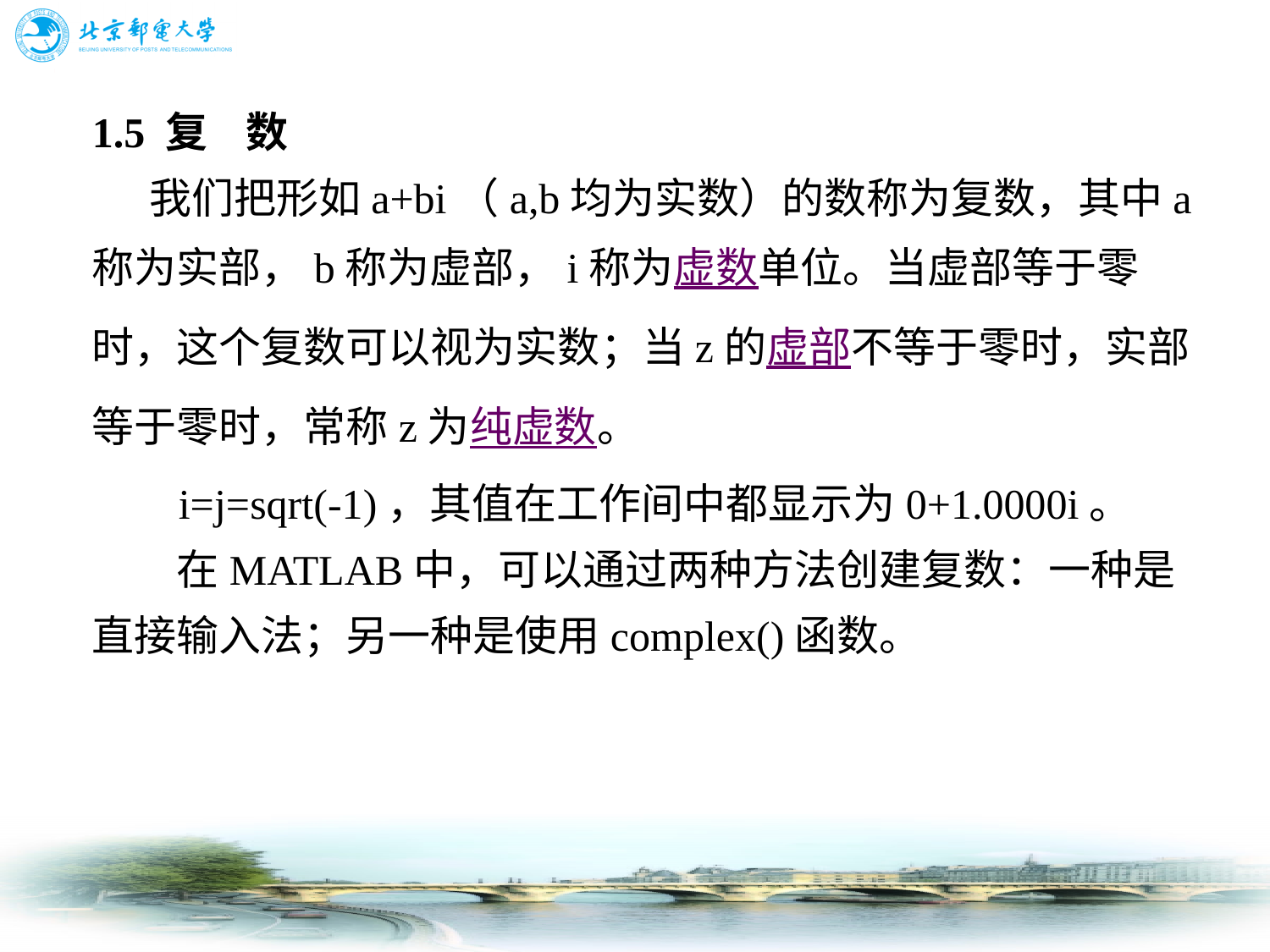

# 1.5 复    数 我们把形如a+bi（a,b均为实数）的数称为复数，其中a称为实部，b称为虚部，i称为虚数单位。当虚部等于零时，这个复数可以视为实数；当z的虚部不等于零时，实部等于零时，常称z为纯虚数。 　　 i=j=sqrt(-1)，其值在工作间中都显示为0+1.0000i。 　　在MATLAB中，可以通过两种方法创建复数：一种是直接输入法；另一种是使用complex()函数。